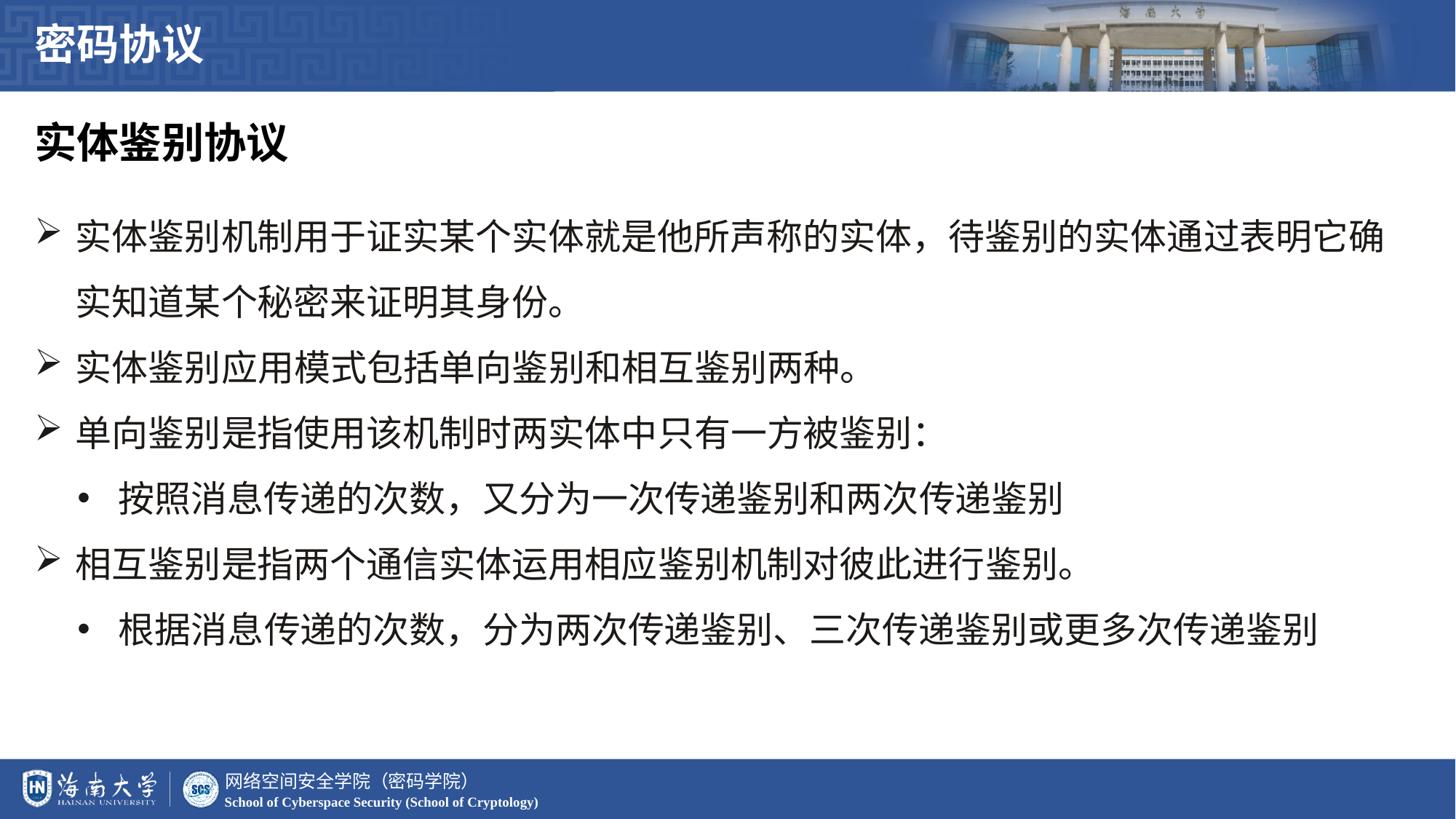

密码协议
实体鉴别协议
实体鉴别机制用于证实某个实体就是他所声称的实体，待鉴别的实体通过表明它确实知道某个秘密来证明其身份。
实体鉴别应用模式包括单向鉴别和相互鉴别两种。
单向鉴别是指使用该机制时两实体中只有一方被鉴别：
按照消息传递的次数，又分为一次传递鉴别和两次传递鉴别
相互鉴别是指两个通信实体运用相应鉴别机制对彼此进行鉴别。
根据消息传递的次数，分为两次传递鉴别、三次传递鉴别或更多次传递鉴别
78